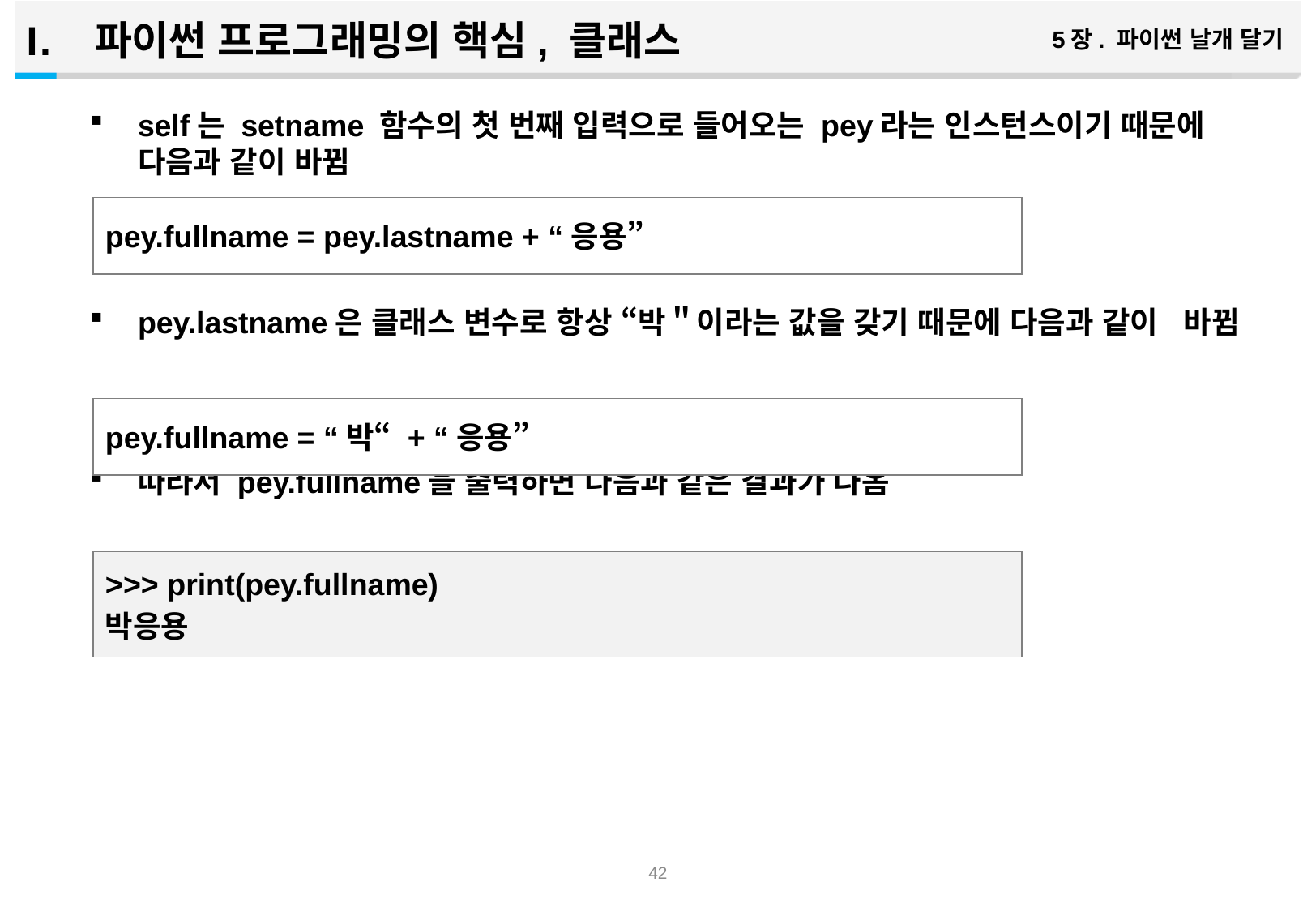

파이썬 프로그래밍의 핵심, 클래스
5장. 파이썬 날개 달기
self는 setname 함수의 첫 번째 입력으로 들어오는 pey라는 인스턴스이기 때문에 다음과 같이 바뀜

pey.lastname은 클래스 변수로 항상 “박＂이라는 값을 갖기 때문에 다음과 같이   바뀜

따라서 pey.fullname을 출력하면 다음과 같은 결과가 나옴

pey.fullname = pey.lastname + “응용”
pey.fullname = “박“ + “응용”
>>> print(pey.fullname)
박응용
42